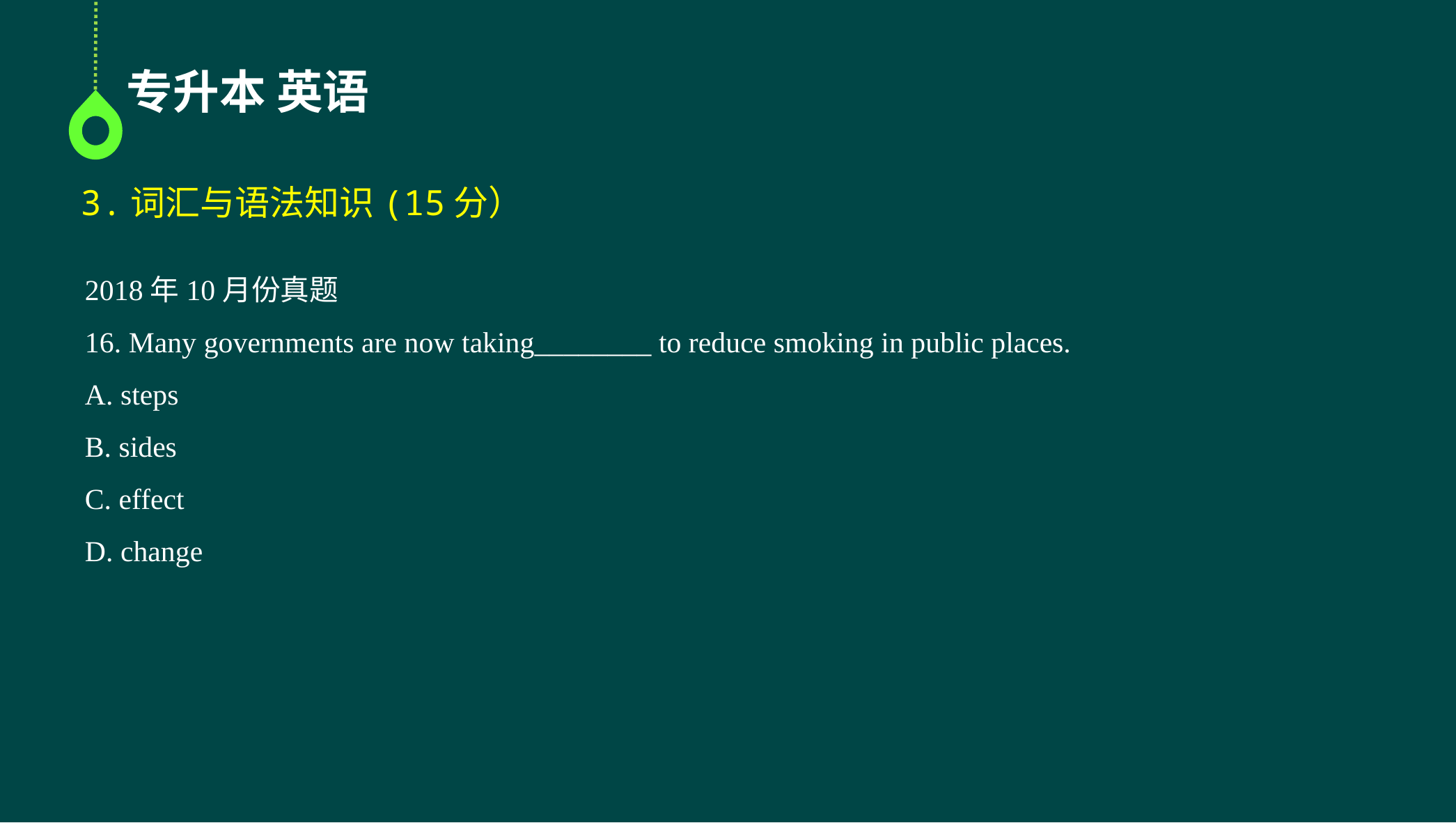

专升本 英语
3.词汇与语法知识(15分）
2018年10月份真题
16. Many governments are now taking________ to reduce smoking in public places.
A. steps
B. sides
C. effect
D. change